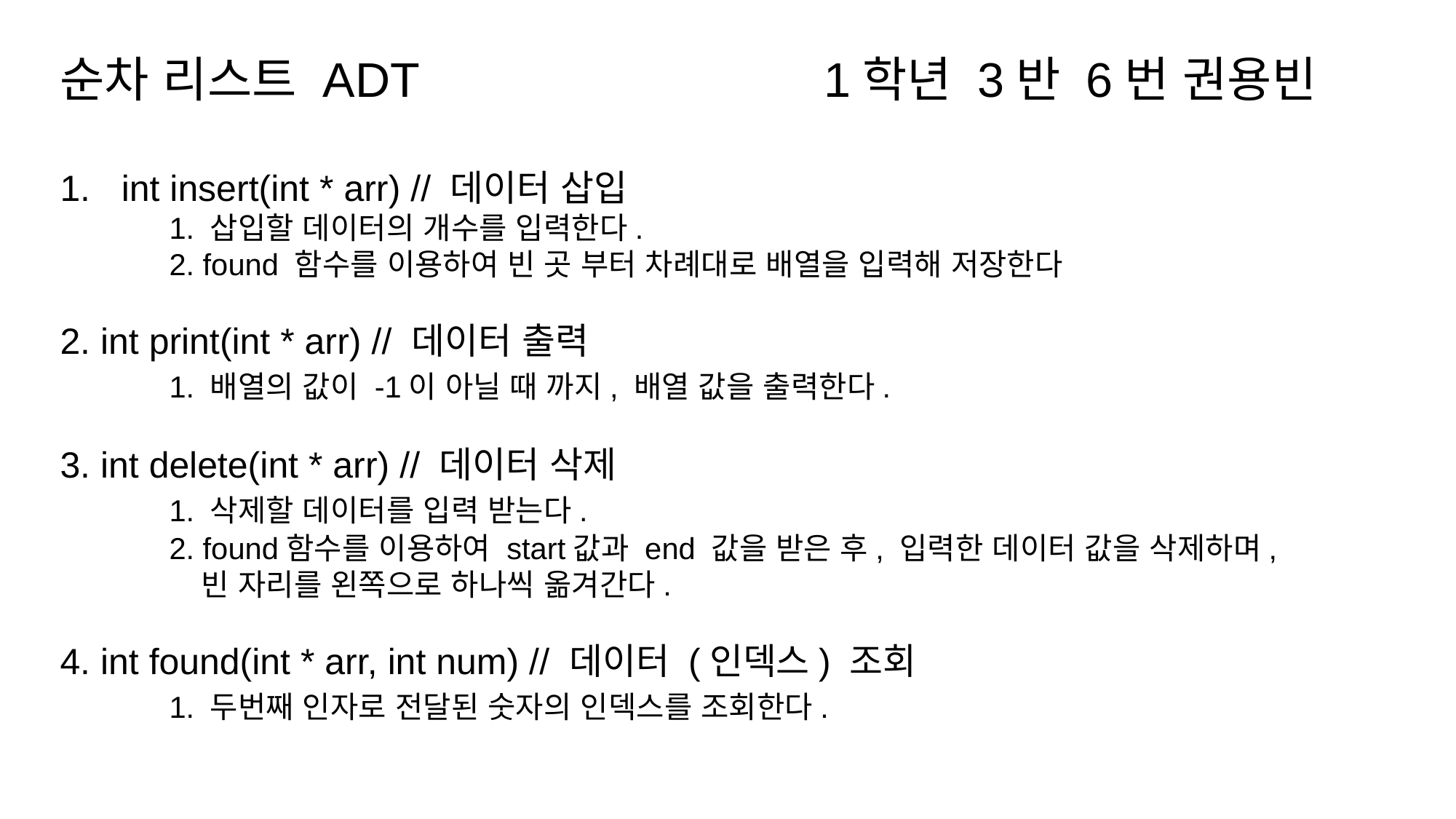

순차 리스트 ADT				1학년 3반 6번 권용빈

int insert(int * arr) // 데이터 삽입
	1. 삽입할 데이터의 개수를 입력한다.
 	2. found 함수를 이용하여 빈 곳 부터 차례대로 배열을 입력해 저장한다

2. int print(int * arr) // 데이터 출력
	1. 배열의 값이 -1이 아닐 때 까지, 배열 값을 출력한다.

3. int delete(int * arr) // 데이터 삭제
	1. 삭제할 데이터를 입력 받는다.
	2. found함수를 이용하여 start값과 end 값을 받은 후, 입력한 데이터 값을 삭제하며, 	   빈 자리를 왼쪽으로 하나씩 옮겨간다.

4. int found(int * arr, int num) // 데이터 (인덱스) 조회
	1. 두번째 인자로 전달된 숫자의 인덱스를 조회한다.